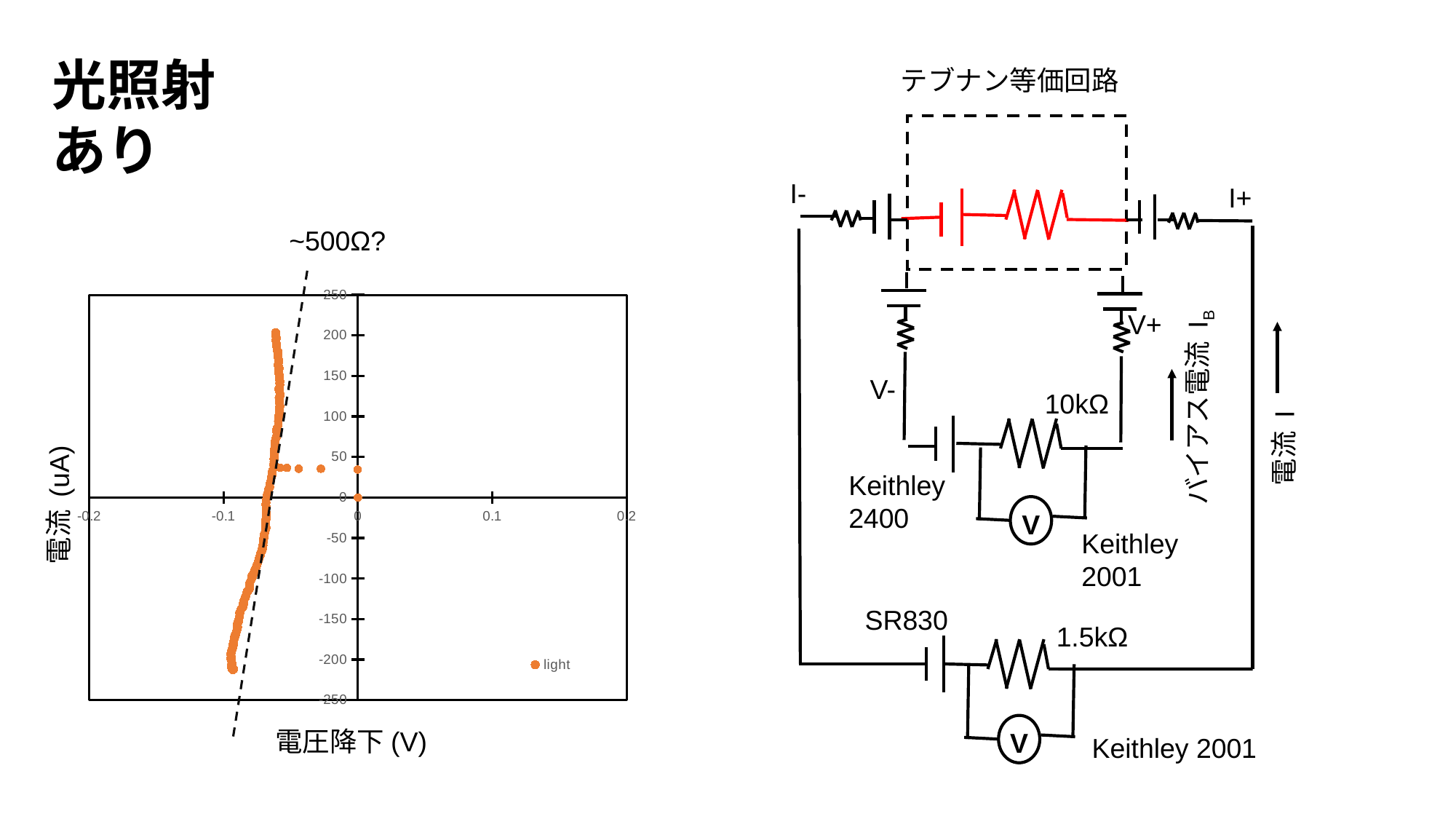

光照射
あり
テブナン等価回路

I-
I+
~500Ω?

### Chart

| Category | light |
|---|---|
V+
V-
バイアス電流 IB
10kΩ
電流 I
Keithley
2400
電流 (uA)

V
Keithley
2001
SR830
1.5kΩ

電圧降下(V)
V
Keithley 2001